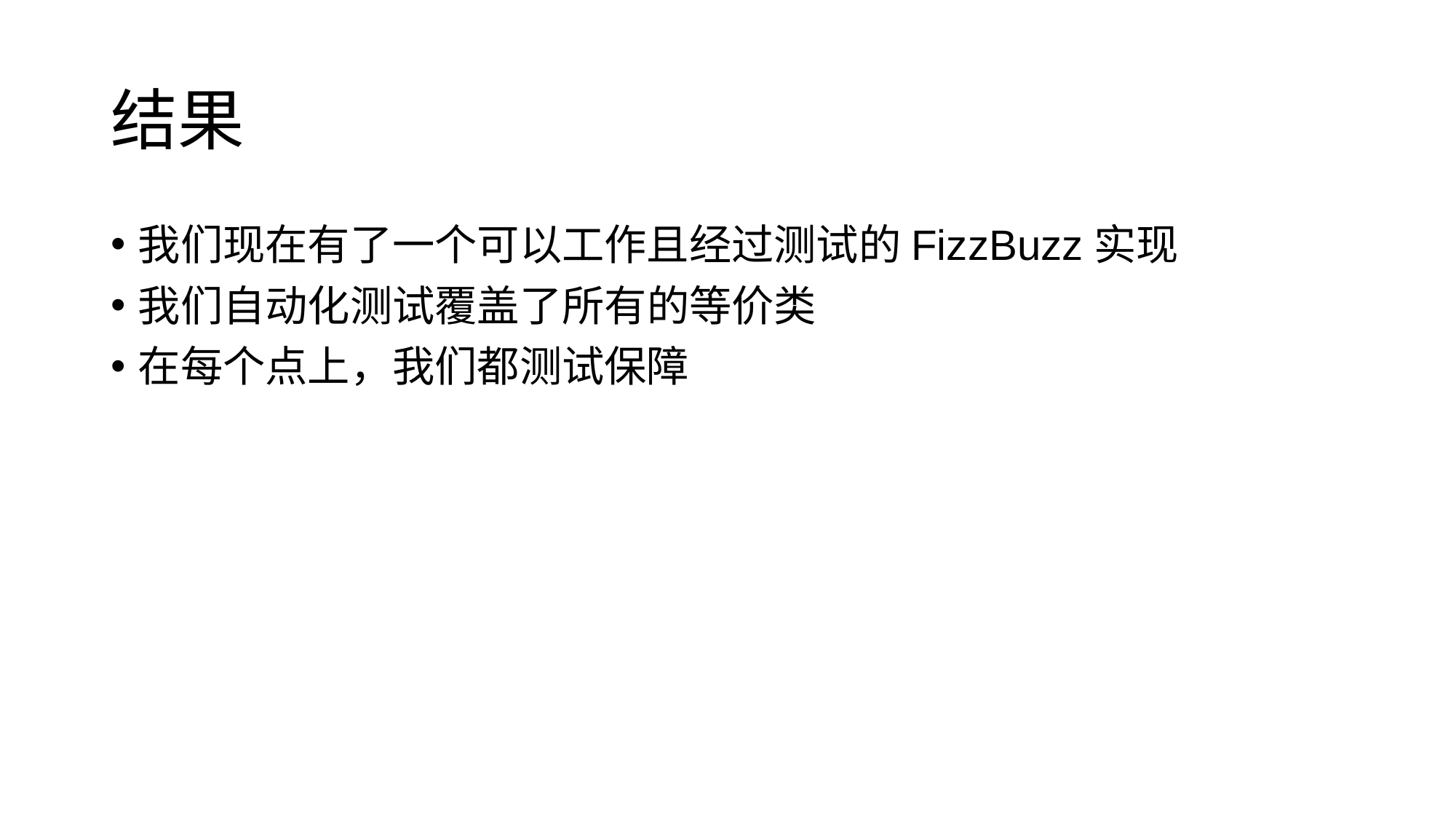

# 结果
我们现在有了一个可以工作且经过测试的FizzBuzz实现
我们自动化测试覆盖了所有的等价类
在每个点上，我们都测试保障